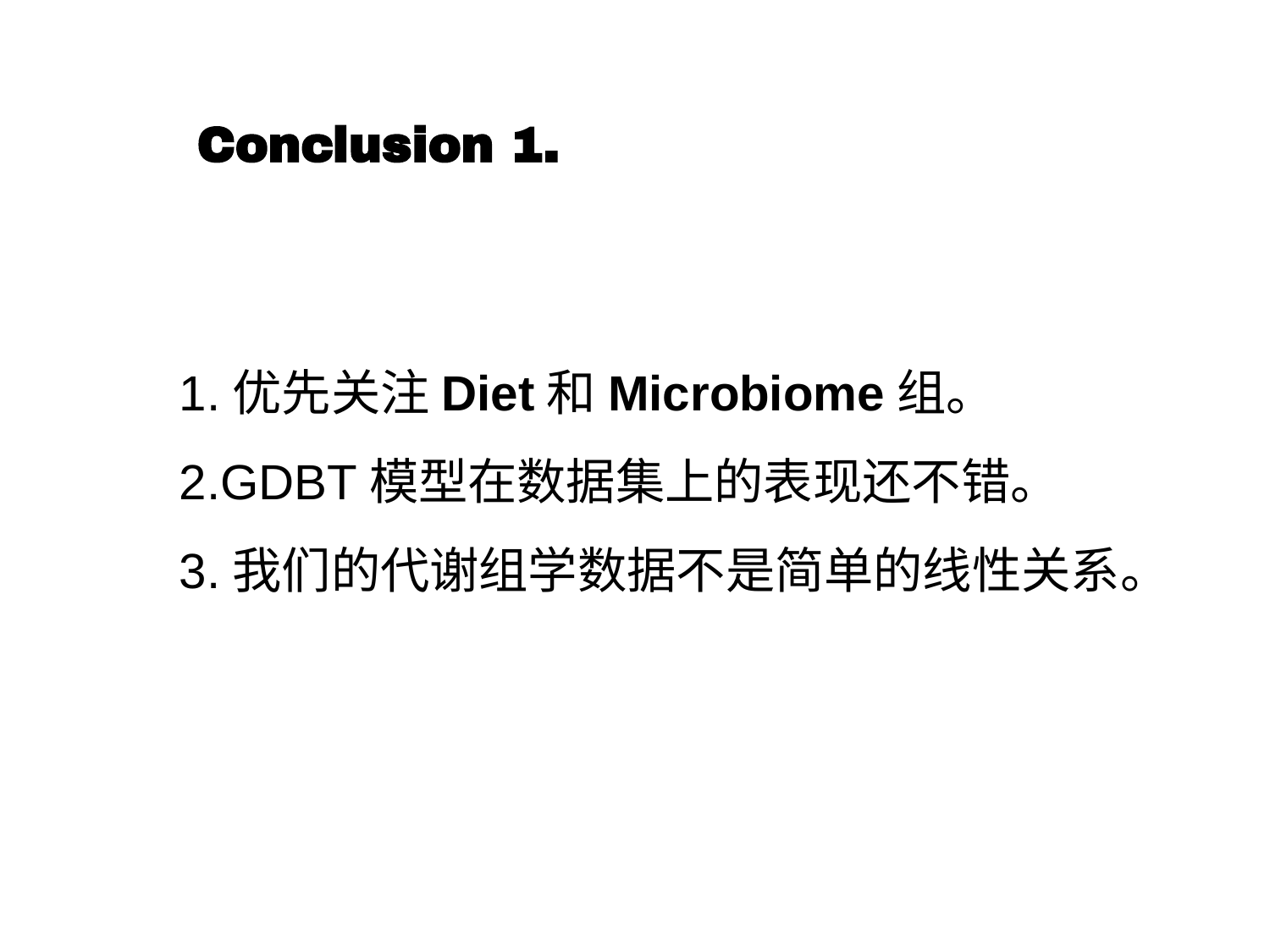

Conclusion 1.
1.优先关注Diet和Microbiome组。
2.GDBT模型在数据集上的表现还不错。
3.我们的代谢组学数据不是简单的线性关系。